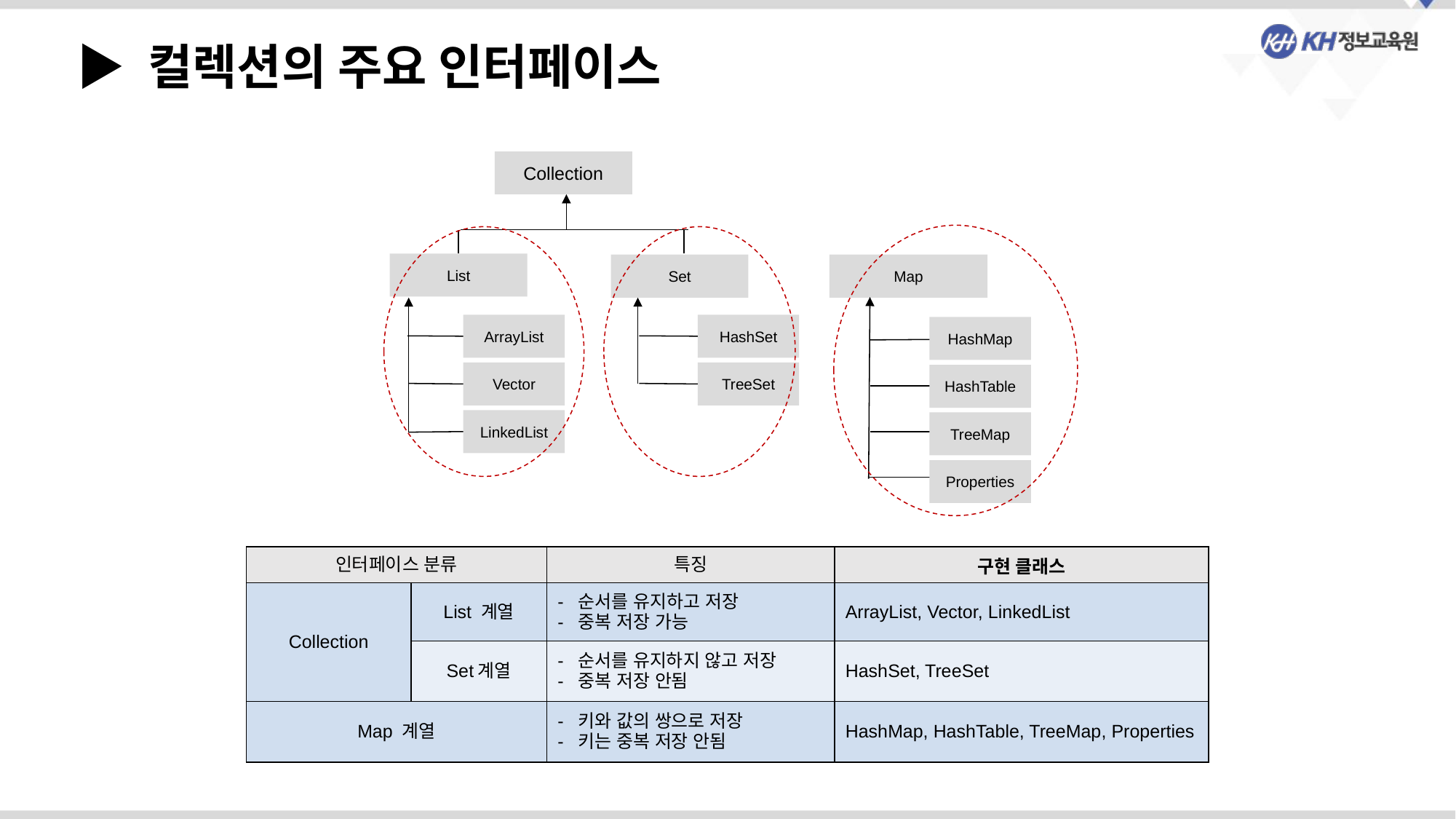

▶ 컬렉션의 주요 인터페이스
Collection
List
Set
Map
ArrayList
HashSet
HashMap
Vector
TreeSet
HashTable
LinkedList
TreeMap
Properties

| 인터페이스 분류 |  | 특징 | 구현 클래스 |
| --- | --- | --- | --- |
| Collection | List 계열 | 순서를 유지하고 저장 중복 저장 가능 | ArrayList, Vector, LinkedList |
|  | Set계열 | - 순서를 유지하지 않고 저장 - 중복 저장 안됨 | HashSet, TreeSet |
| Map 계열 |  | - 키와 값의 쌍으로 저장 - 키는 중복 저장 안됨 | HashMap, HashTable, TreeMap, Properties |